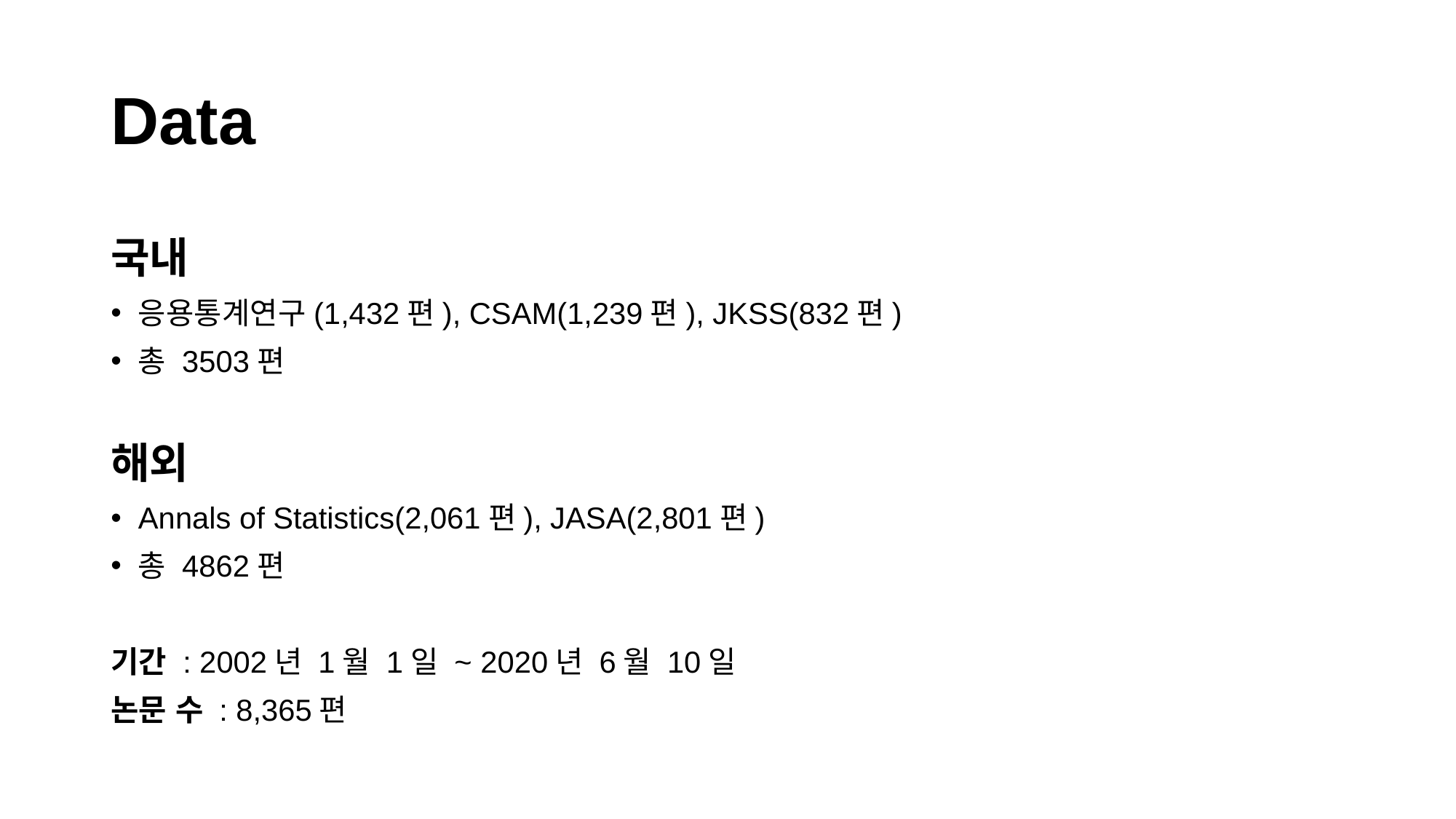

# Data
국내
응용통계연구(1,432편), CSAM(1,239편), JKSS(832편)
총 3503편

해외
Annals of Statistics(2,061편), JASA(2,801편)
총 4862편

기간 : 2002년 1월 1일 ~ 2020년 6월 10일
논문 수 : 8,365편